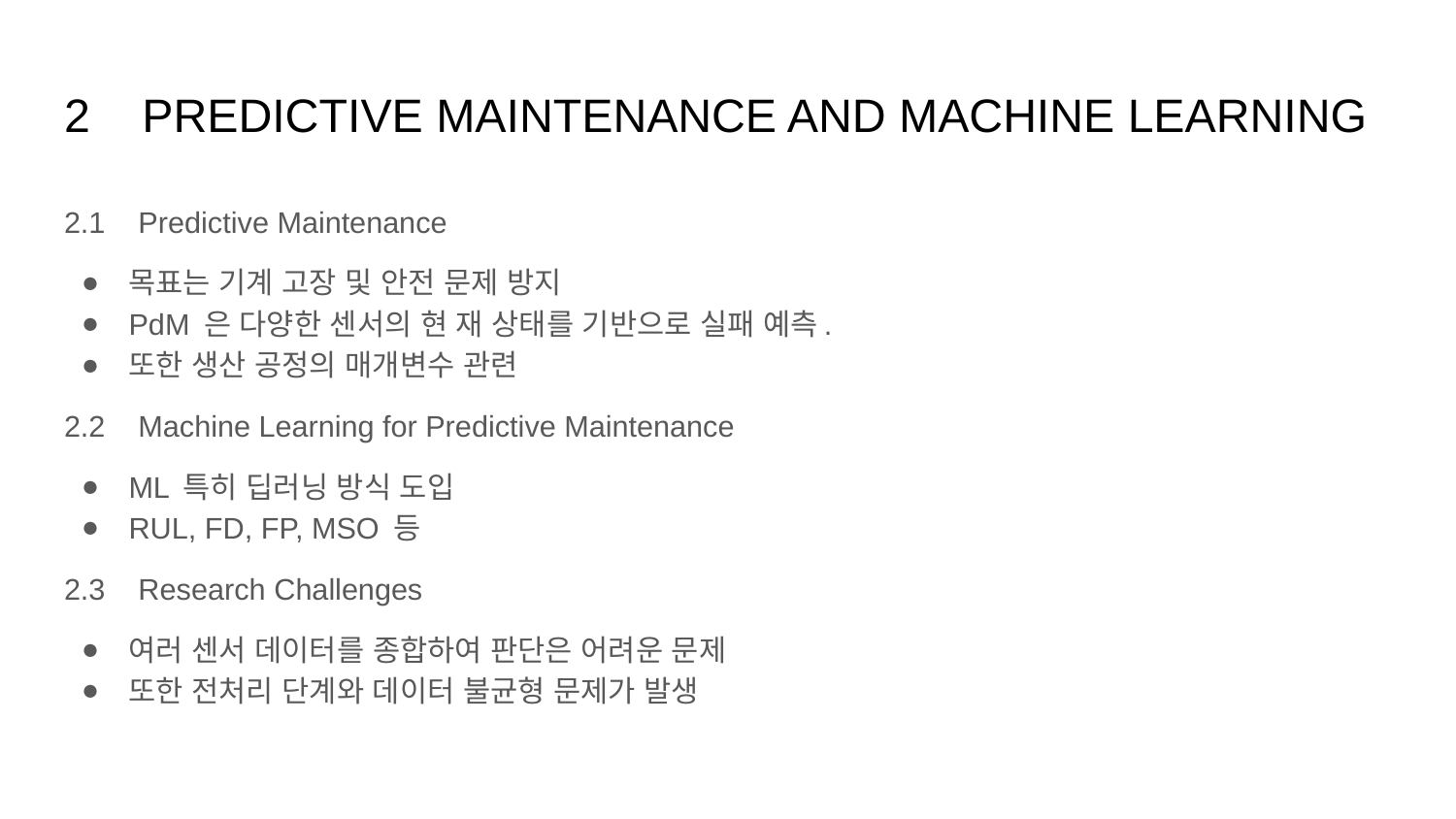

# 2    PREDICTIVE MAINTENANCE AND MACHINE LEARNING
2.1    Predictive Maintenance
목표는 기계 고장 및 안전 문제 방지
PdM 은 다양한 센서의 현 재 상태를 기반으로 실패 예측.
또한 생산 공정의 매개변수 관련
2.2    Machine Learning for Predictive Maintenance
ML 특히 딥러닝 방식 도입
RUL, FD, FP, MSO 등
2.3    Research Challenges
여러 센서 데이터를 종합하여 판단은 어려운 문제
또한 전처리 단계와 데이터 불균형 문제가 발생